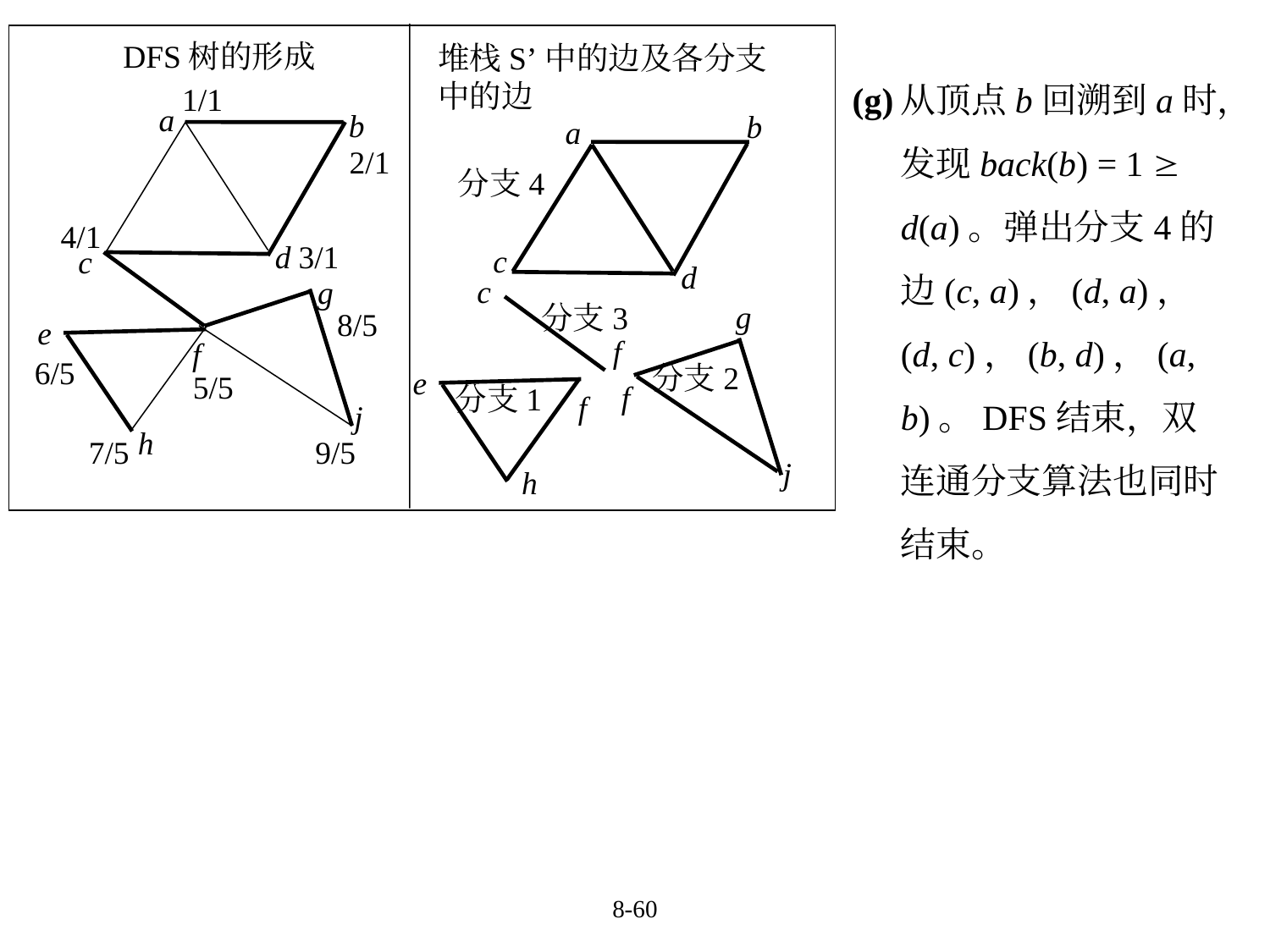

DFS树的形成
堆栈S’中的边及各分支中的边

1/1

a
b
b
a

2/1

分支4
4/1
d
3/1
c
c
d

c
g

g
分支3

8/5
e

f
f

6/5
分支2
e
5/5
f
分支1

f

j
h
7/5

9/5
j
h

(g)	从顶点b回溯到a时，发现back(b) = 1 ≥ d(a)。弹出分支4的边(c, a)，(d, a)，(d, c)，(b, d)，(a, b)。DFS结束，双连通分支算法也同时结束。
8-60